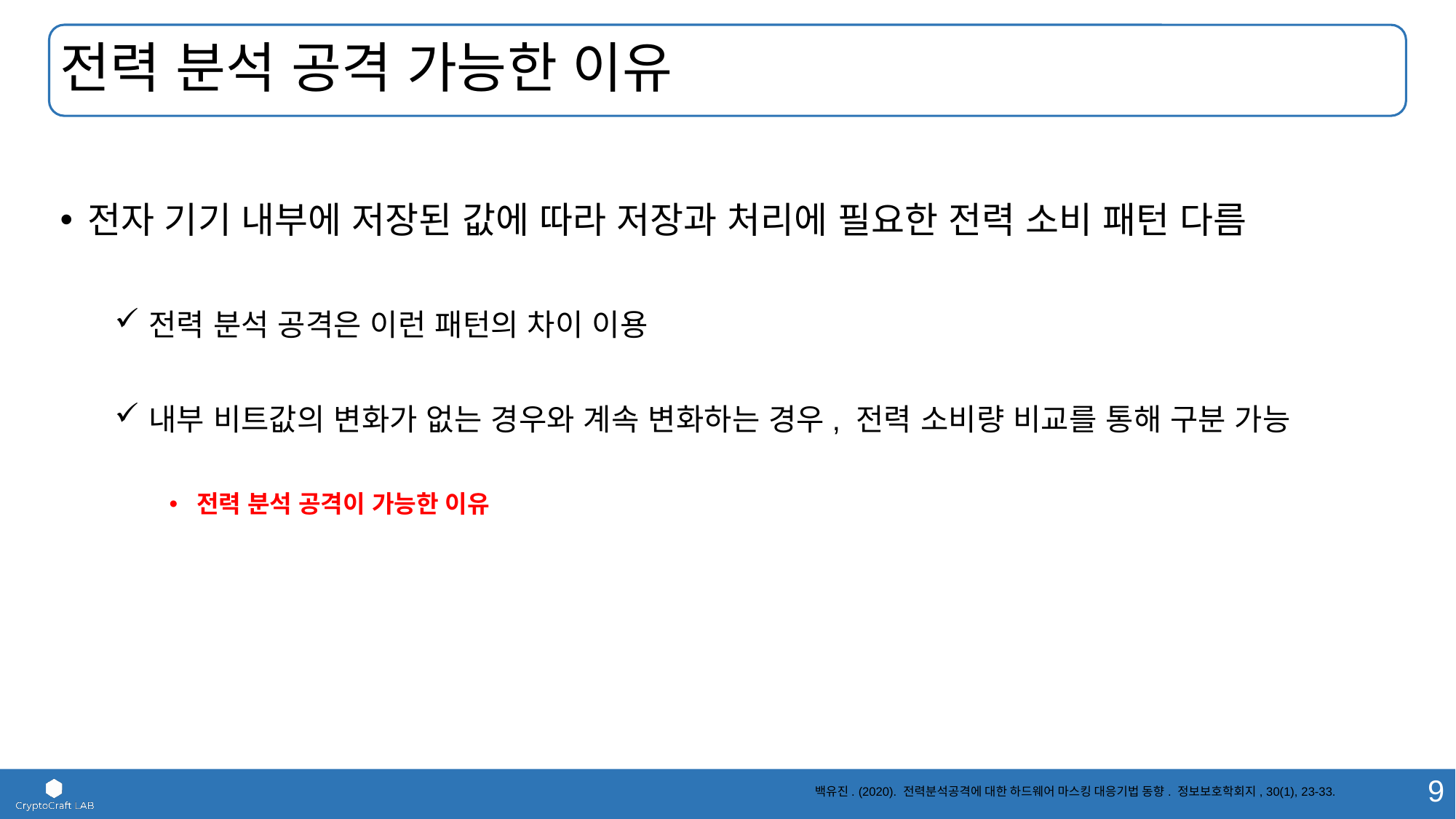

# 전력 분석 공격 가능한 이유

전자 기기 내부에 저장된 값에 따라 저장과 처리에 필요한 전력 소비 패턴 다름

전력 분석 공격은 이런 패턴의 차이 이용

내부 비트값의 변화가 없는 경우와 계속 변화하는 경우, 전력 소비량 비교를 통해 구분 가능

전력 분석 공격이 가능한 이유

백유진. (2020). 전력분석공격에 대한 하드웨어 마스킹 대응기법 동향. 정보보호학회지, 30(1), 23-33.